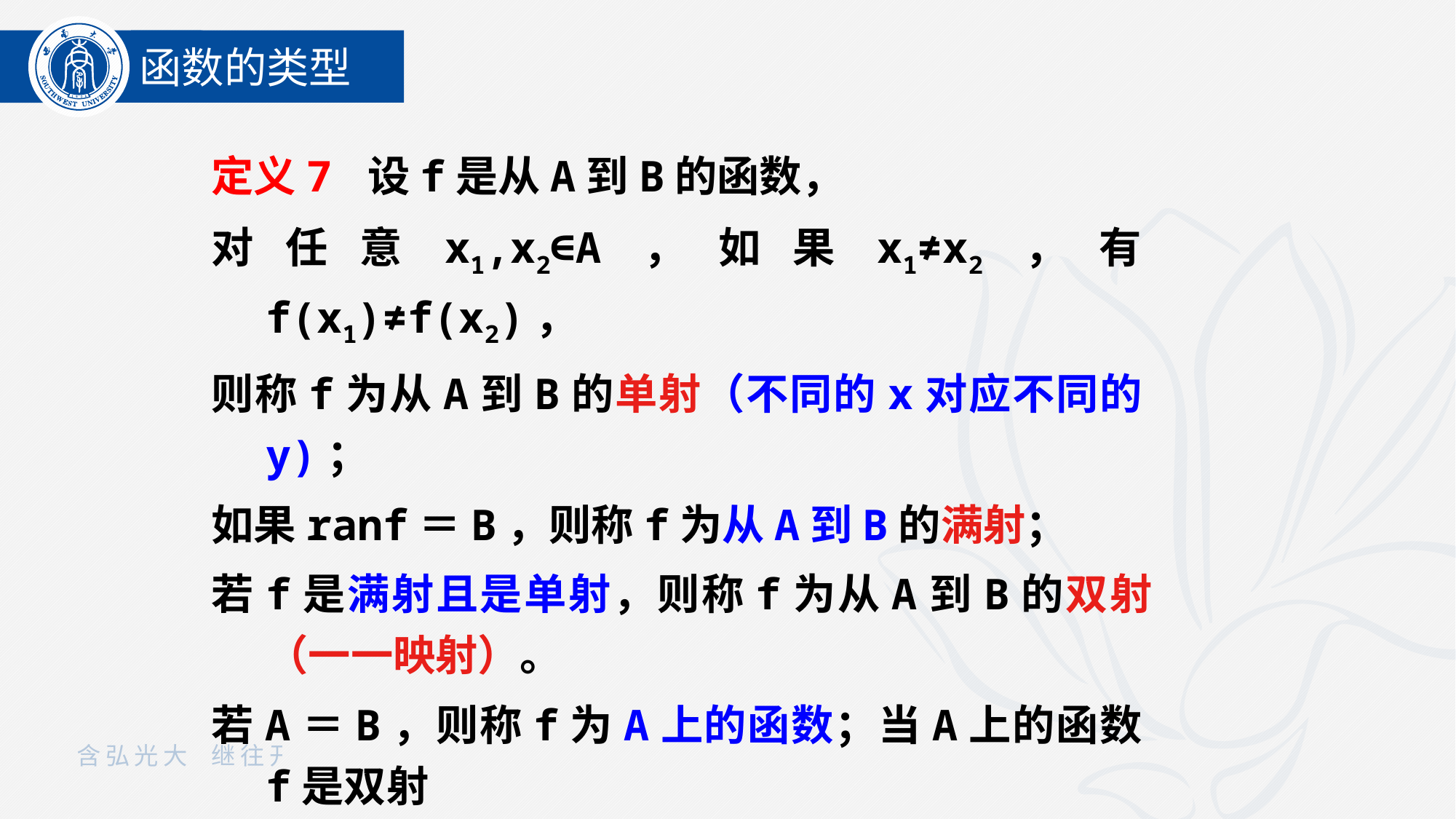

函数的类型
定义7 设f是从A到B的函数，
对任意x1,x2∈A，如果x1≠x2，有f(x1)≠f(x2)，
则称f为从A到B的单射（不同的x对应不同的y)；
如果ranf＝B，则称f为从A到B的满射；
若f是满射且是单射，则称f为从A到B的双射（一一映射）。
若A＝B，则称f为A上的函数；当A上的函数f是双射
时，称f为一个变换。